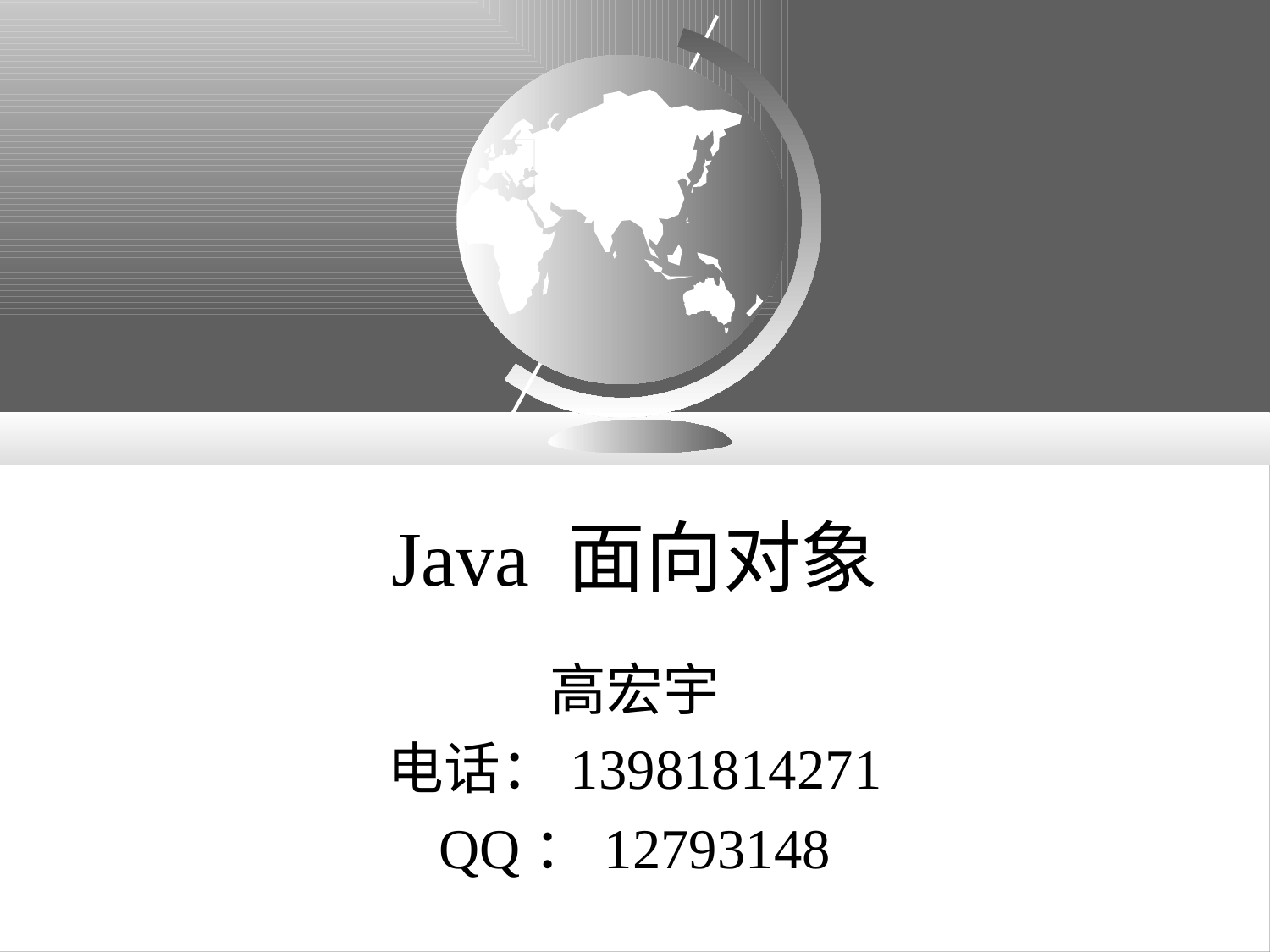

# Java 面向对象
高宏宇
电话：13981814271
QQ：12793148
1